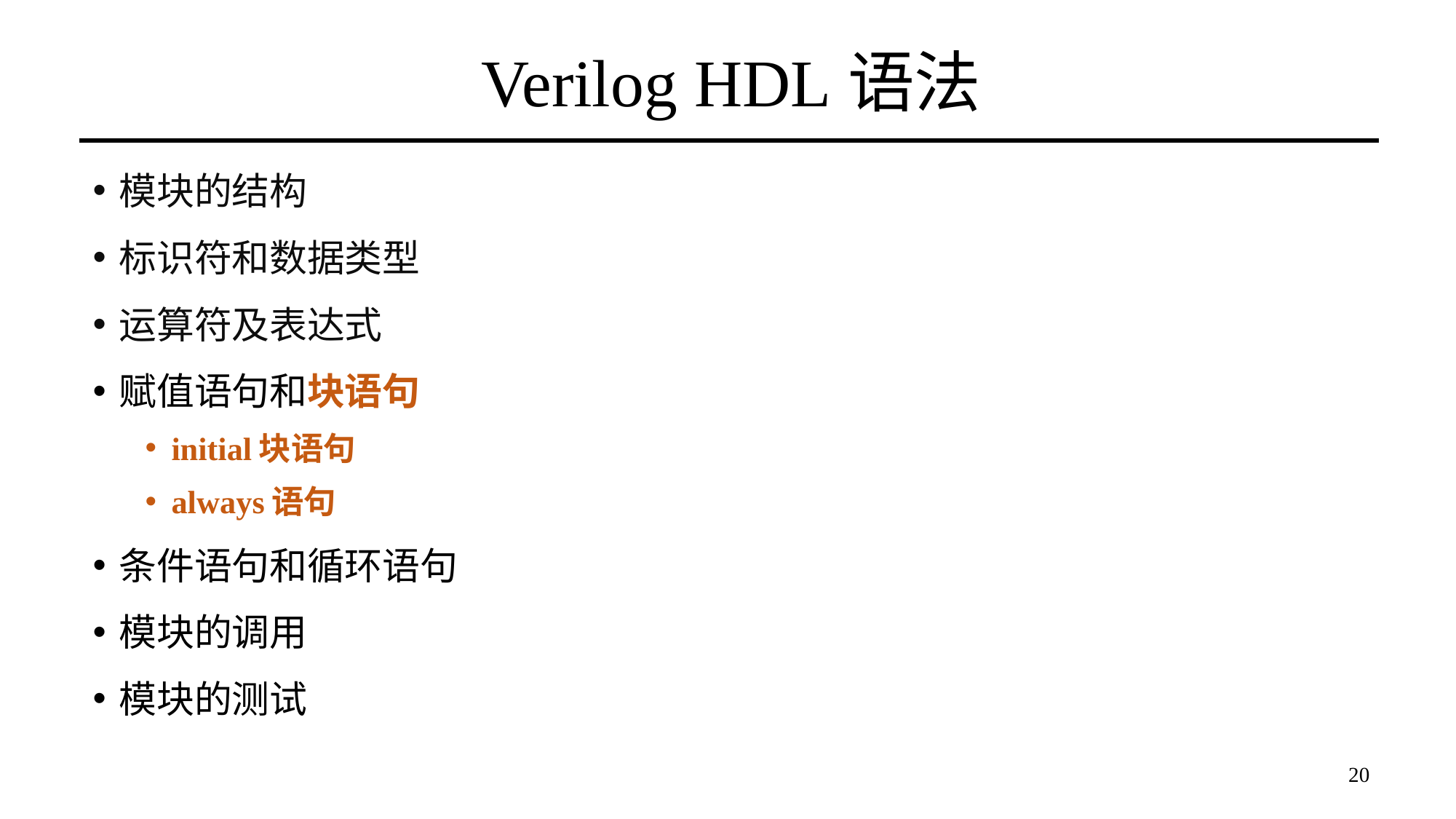

# Verilog HDL语法
模块的结构
标识符和数据类型
运算符及表达式
赋值语句和块语句
initial块语句
always语句
条件语句和循环语句
模块的调用
模块的测试

20